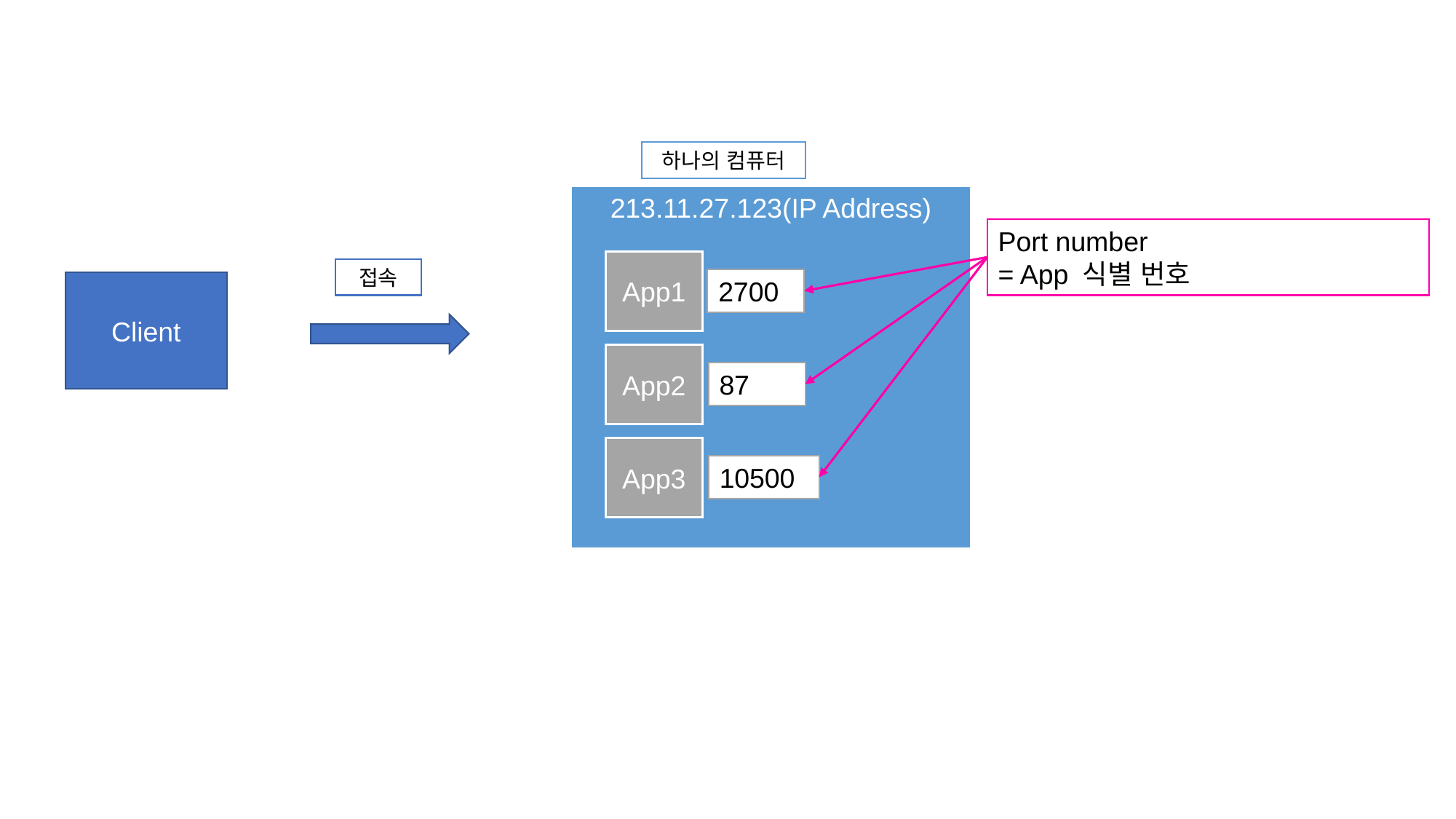

하나의 컴퓨터
213.11.27.123(IP Address)
Port number
= App 식별 번호
App1
접속
2700
Client

App2
87
App3
10500